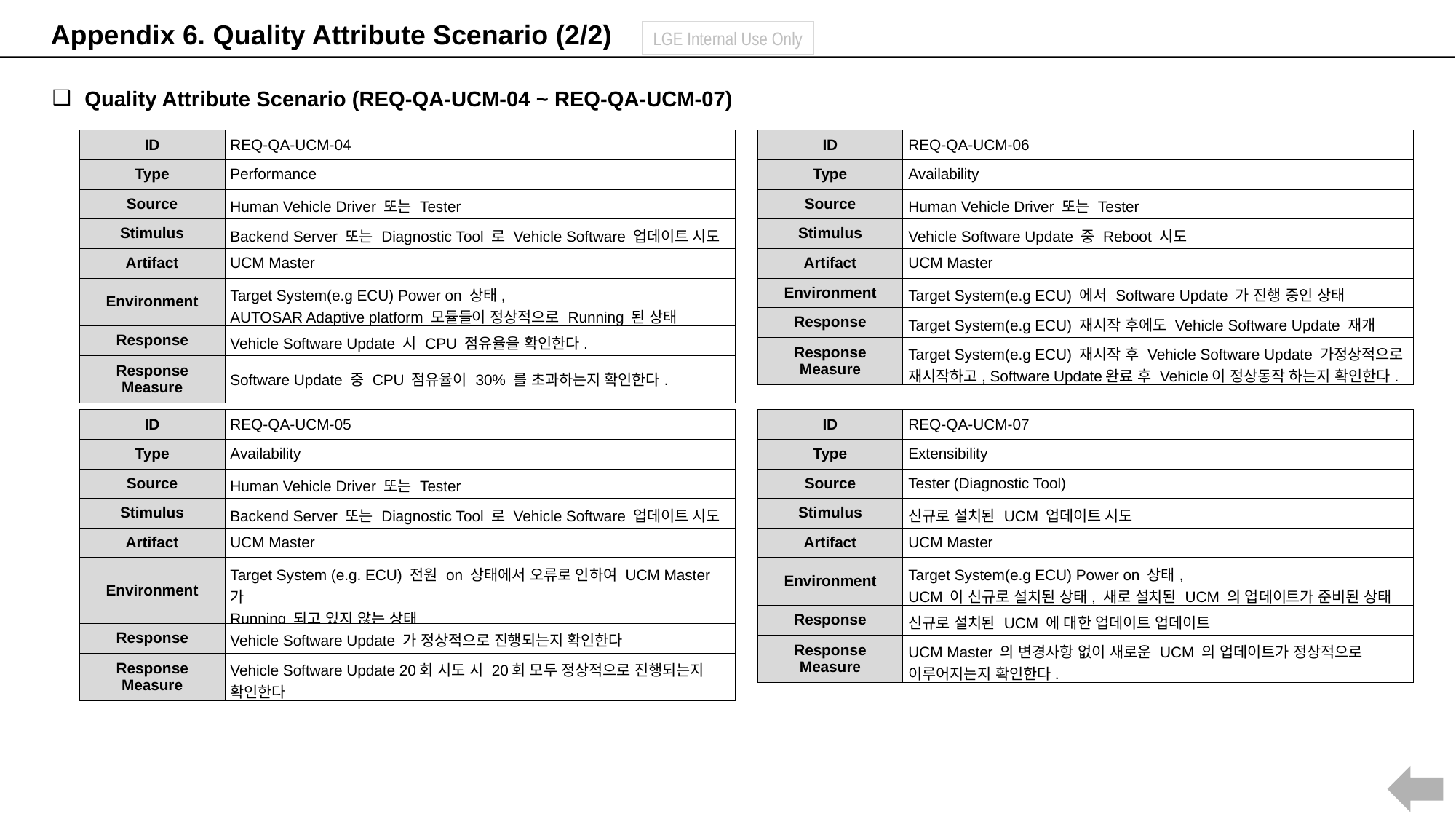

Appendix 6. Quality Attribute Scenario (2/2)
Quality Attribute Scenario (REQ-QA-UCM-04 ~ REQ-QA-UCM-07)
| ID | REQ-QA-UCM-04 |
| --- | --- |
| Type | Performance |
| Source | Human Vehicle Driver 또는 Tester |
| Stimulus | Backend Server 또는 Diagnostic Tool 로 Vehicle Software 업데이트 시도 |
| Artifact | UCM Master |
| Environment | Target System(e.g ECU) Power on 상태, AUTOSAR Adaptive platform 모듈들이 정상적으로 Running 된 상태 |
| Response | Vehicle Software Update 시 CPU 점유율을 확인한다. |
| Response Measure | Software Update 중 CPU 점유율이 30% 를 초과하는지 확인한다. |
| ID | REQ-QA-UCM-06 |
| --- | --- |
| Type | Availability |
| Source | Human Vehicle Driver 또는 Tester |
| Stimulus | Vehicle Software Update 중 Reboot 시도 |
| Artifact | UCM Master |
| Environment | Target System(e.g ECU) 에서 Software Update 가 진행 중인 상태 |
| Response | Target System(e.g ECU) 재시작 후에도 Vehicle Software Update 재개 |
| Response Measure | Target System(e.g ECU) 재시작 후 Vehicle Software Update 가정상적으로 재시작하고, Software Update완료 후 Vehicle이 정상동작 하는지 확인한다. |
| ID | REQ-QA-UCM-05 |
| --- | --- |
| Type | Availability |
| Source | Human Vehicle Driver 또는 Tester |
| Stimulus | Backend Server 또는 Diagnostic Tool 로 Vehicle Software 업데이트 시도 |
| Artifact | UCM Master |
| Environment | Target System (e.g. ECU) 전원 on 상태에서 오류로 인하여 UCM Master 가 Running 되고 있지 않는 상태 |
| Response | Vehicle Software Update 가 정상적으로 진행되는지 확인한다 |
| Response Measure | Vehicle Software Update 20회 시도 시 20회 모두 정상적으로 진행되는지 확인한다 |
| ID | REQ-QA-UCM-07 |
| --- | --- |
| Type | Extensibility |
| Source | Tester (Diagnostic Tool) |
| Stimulus | 신규로 설치된 UCM 업데이트 시도 |
| Artifact | UCM Master |
| Environment | Target System(e.g ECU) Power on 상태, UCM 이 신규로 설치된 상태, 새로 설치된 UCM 의 업데이트가 준비된 상태 |
| Response | 신규로 설치된 UCM 에 대한 업데이트 업데이트 |
| Response Measure | UCM Master 의 변경사항 없이 새로운 UCM 의 업데이트가 정상적으로 이루어지는지 확인한다. |